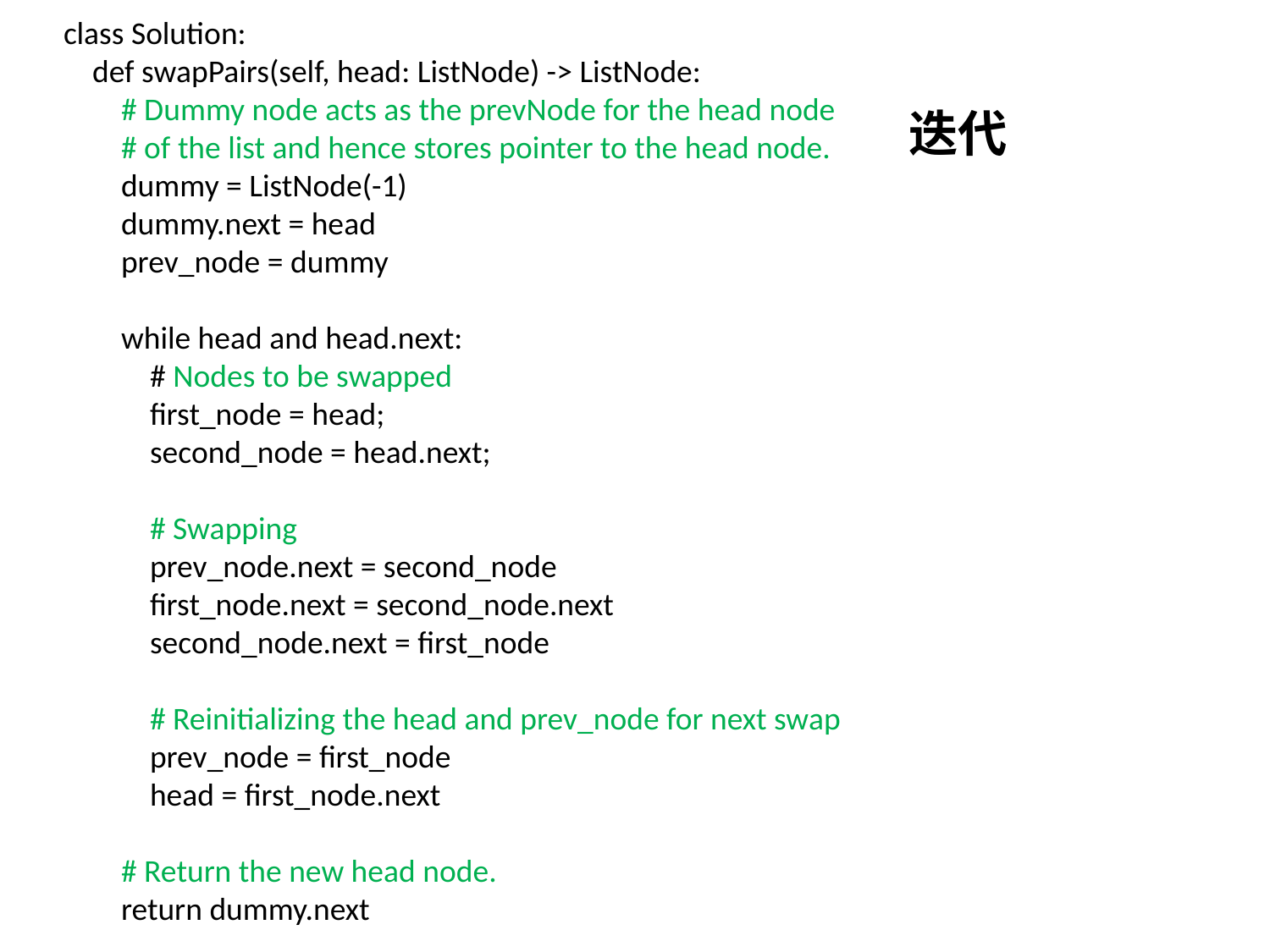

class Solution:
    def swapPairs(self, head: ListNode) -> ListNode:
        # Dummy node acts as the prevNode for the head node
        # of the list and hence stores pointer to the head node.
        dummy = ListNode(-1)
        dummy.next = head
        prev_node = dummy

        while head and head.next:
            # Nodes to be swapped
            first_node = head;
            second_node = head.next;

            # Swapping
            prev_node.next = second_node
            first_node.next = second_node.next
            second_node.next = first_node

            # Reinitializing the head and prev_node for next swap
            prev_node = first_node
            head = first_node.next

        # Return the new head node.
        return dummy.next
迭代